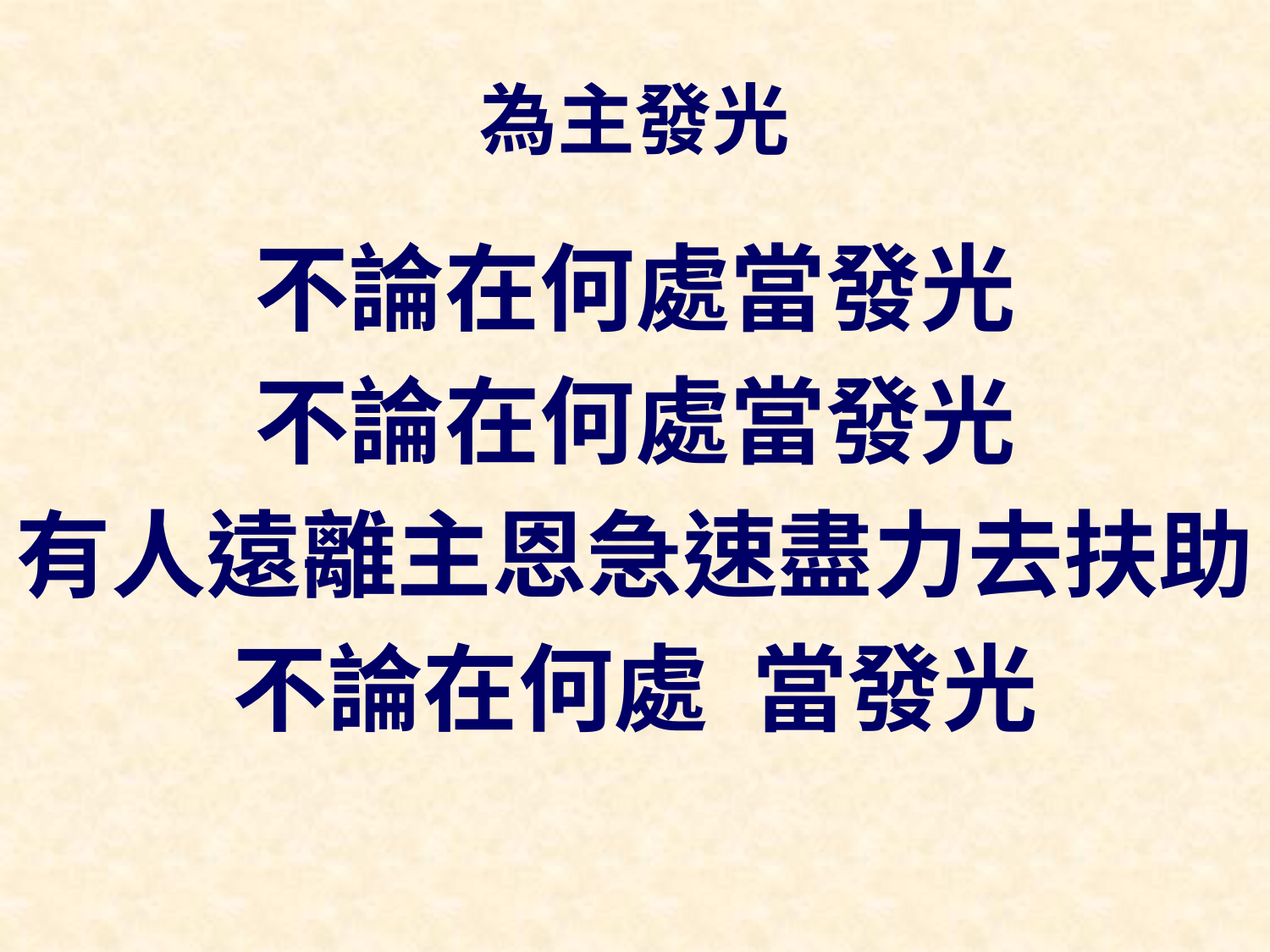

# 為主發光
不論在何處當發光
不論在何處當發光
有人遠離主恩急速盡力去扶助
不論在何處  當發光